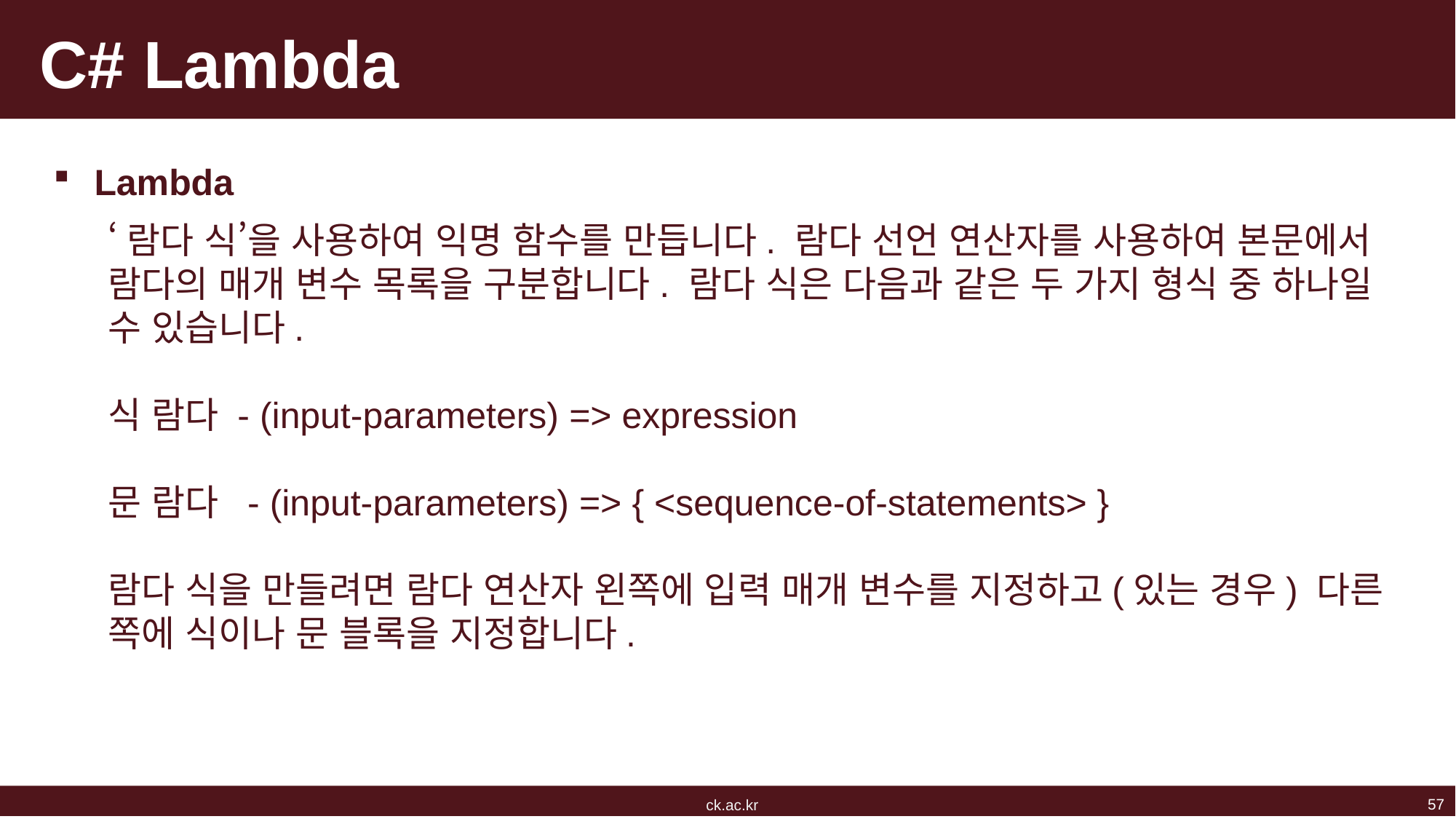

# C# Lambda
Lambda

‘람다 식’을 사용하여 익명 함수를 만듭니다. 람다 선언 연산자를 사용하여 본문에서 람다의 매개 변수 목록을 구분합니다. 람다 식은 다음과 같은 두 가지 형식 중 하나일 수 있습니다.

식 람다 - (input-parameters) => expression

문 람다  - (input-parameters) => { <sequence-of-statements> }

람다 식을 만들려면 람다 연산자 왼쪽에 입력 매개 변수를 지정하고(있는 경우) 다른 쪽에 식이나 문 블록을 지정합니다.

57
ck.ac.kr